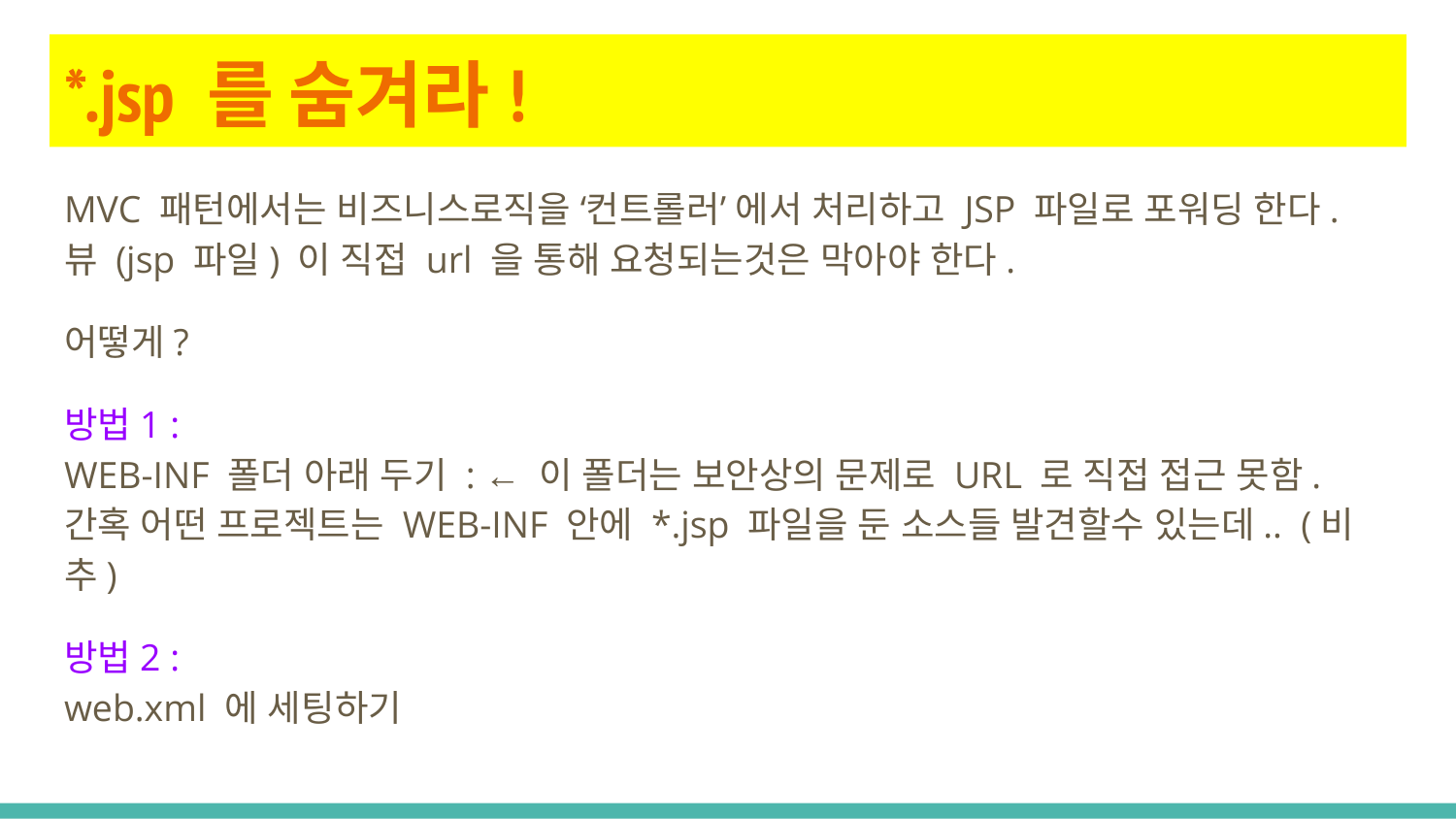

# *.jsp 를 숨겨라!
MVC 패턴에서는 비즈니스로직을 ‘컨트롤러’ 에서 처리하고 JSP 파일로 포워딩 한다.
뷰 (jsp 파일) 이 직접 url 을 통해 요청되는것은 막아야 한다.
어떻게?
방법1 :
WEB-INF 폴더 아래 두기 : ← 이 폴더는 보안상의 문제로 URL 로 직접 접근 못함.
간혹 어떤 프로젝트는 WEB-INF 안에 *.jsp 파일을 둔 소스들 발견할수 있는데..  (비추)
방법2 :
web.xml 에 세팅하기